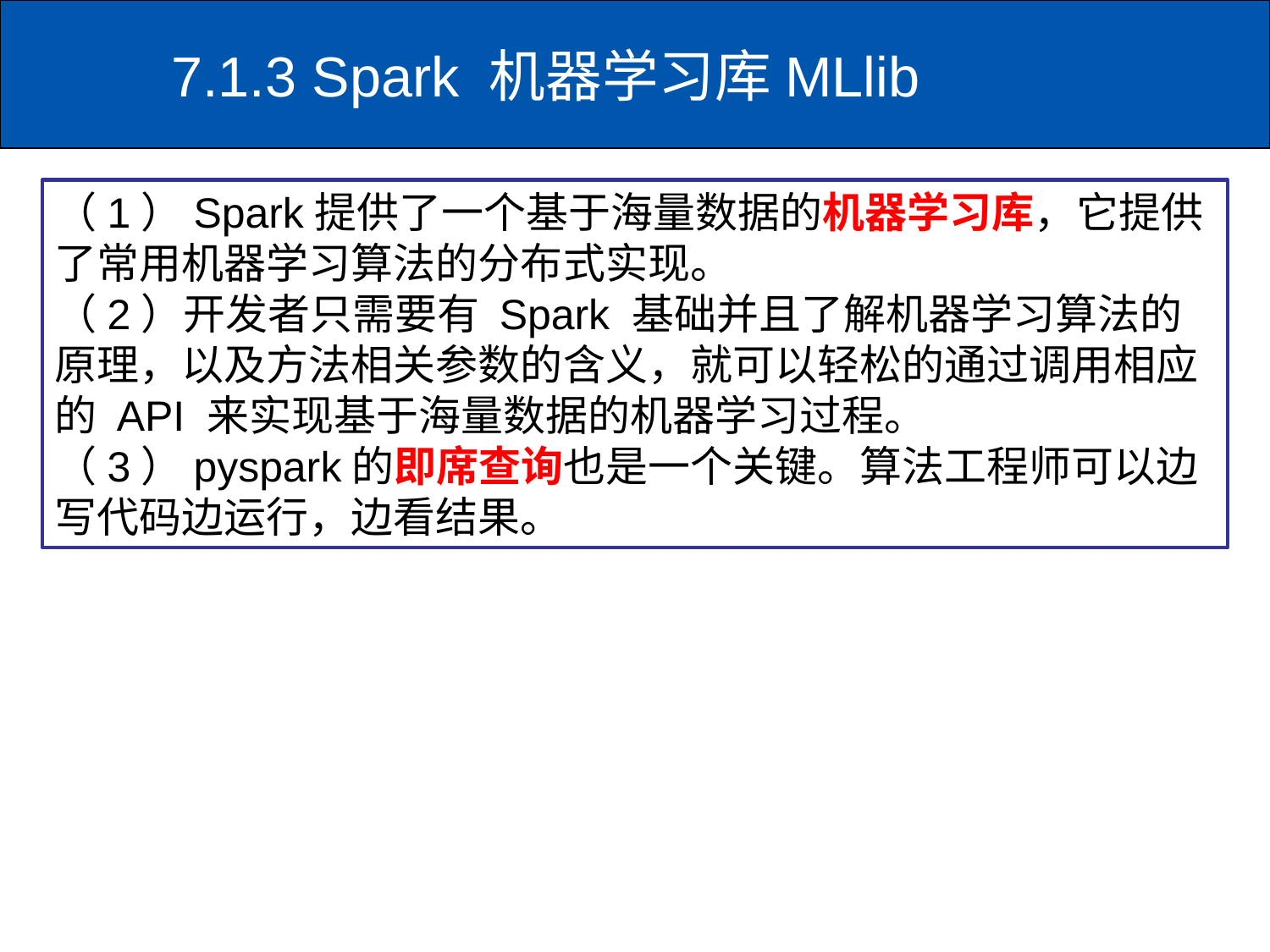

# 7.1.3 Spark 机器学习库MLlib
（1）Spark提供了一个基于海量数据的机器学习库，它提供了常用机器学习算法的分布式实现。
（2）开发者只需要有 Spark 基础并且了解机器学习算法的原理，以及方法相关参数的含义，就可以轻松的通过调用相应的 API 来实现基于海量数据的机器学习过程。
（3）pyspark的即席查询也是一个关键。算法工程师可以边写代码边运行，边看结果。